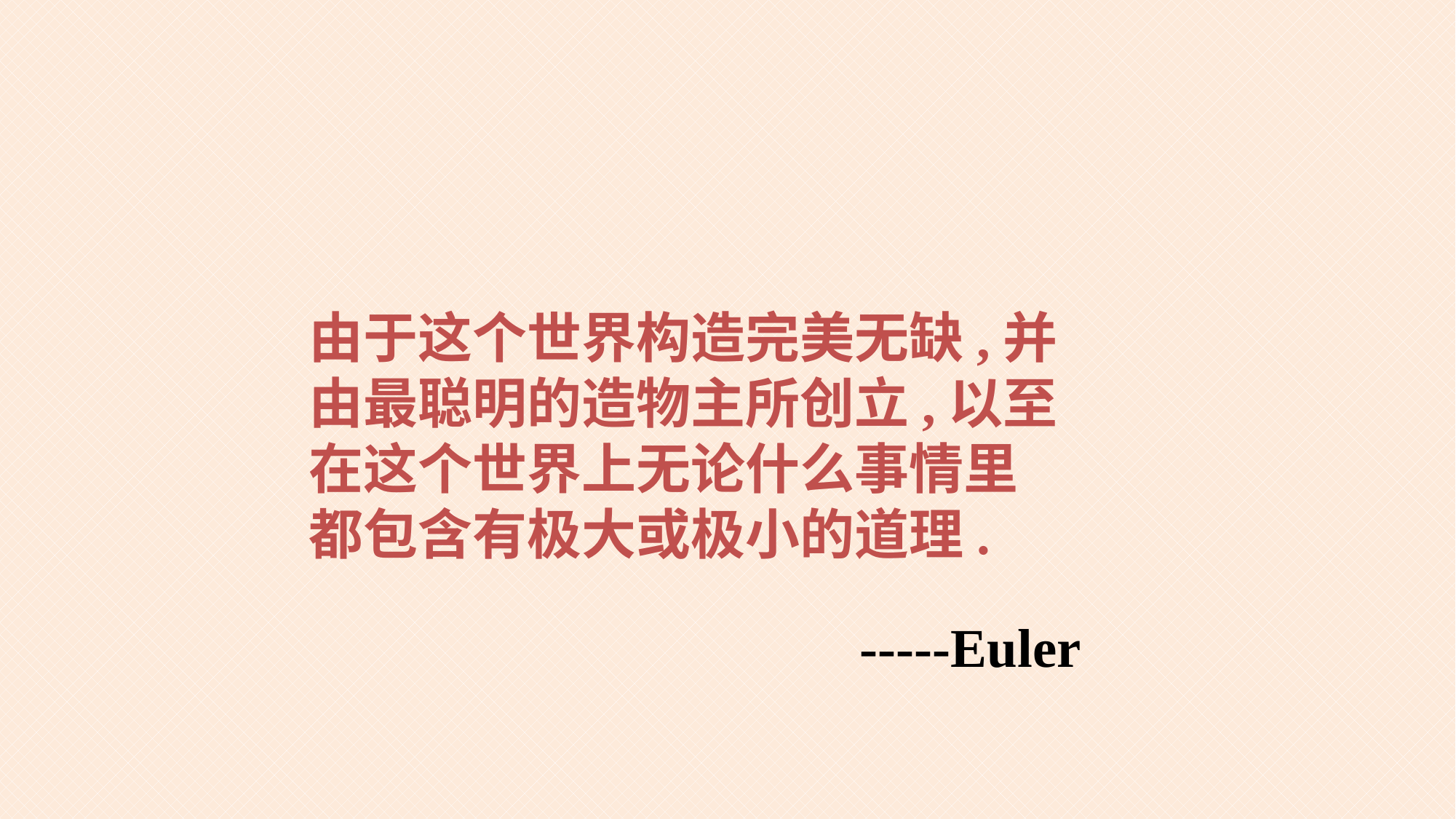

由于这个世界构造完美无缺,并
由最聪明的造物主所创立,以至
在这个世界上无论什么事情里
都包含有极大或极小的道理.
-----Euler